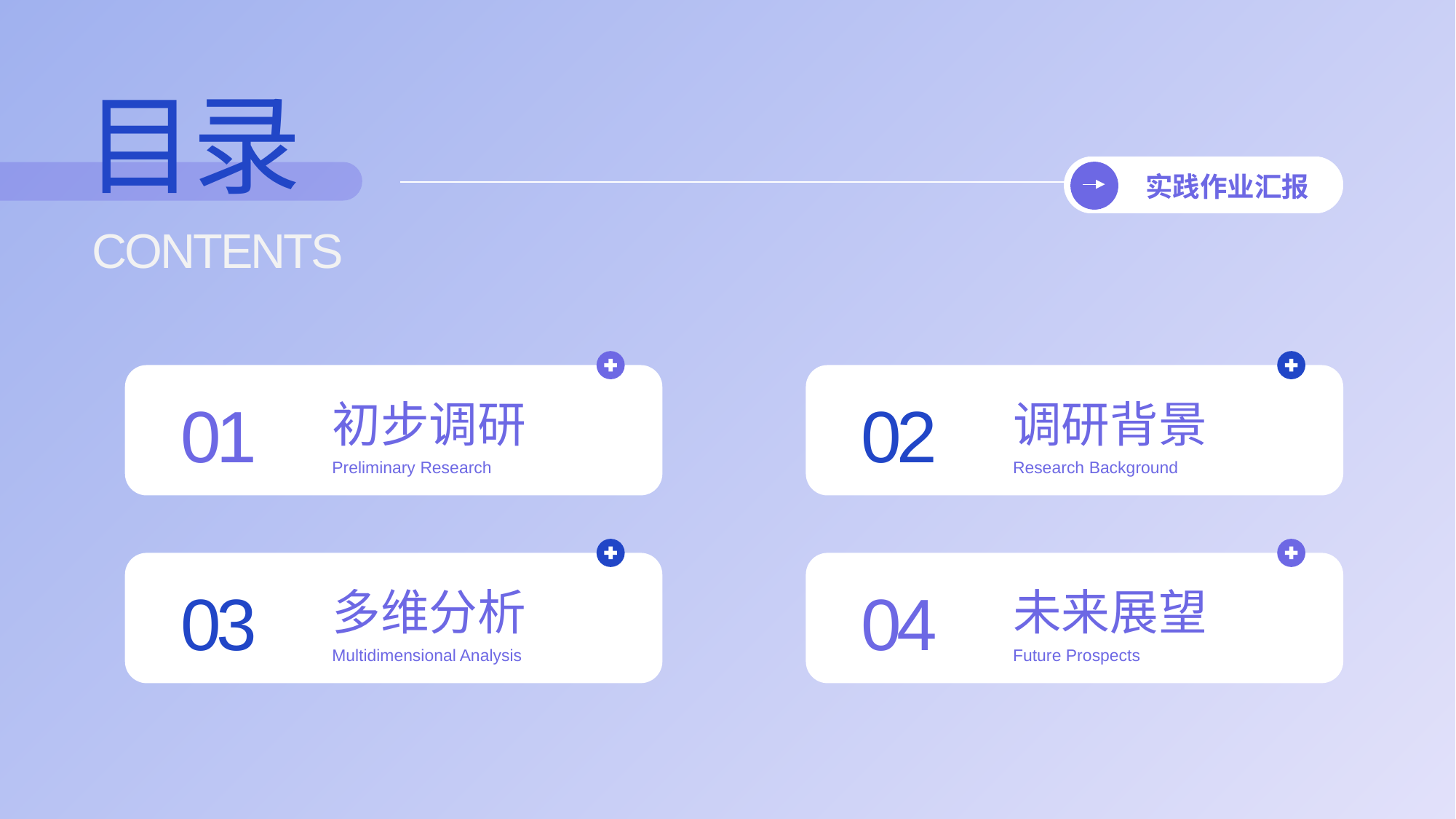

目录

实践作业汇报

CONTENTS

02
调研背景
Research Background

01
初步调研
Preliminary Research

03
多维分析
Multidimensional Analysis

04
未来展望
Future Prospects